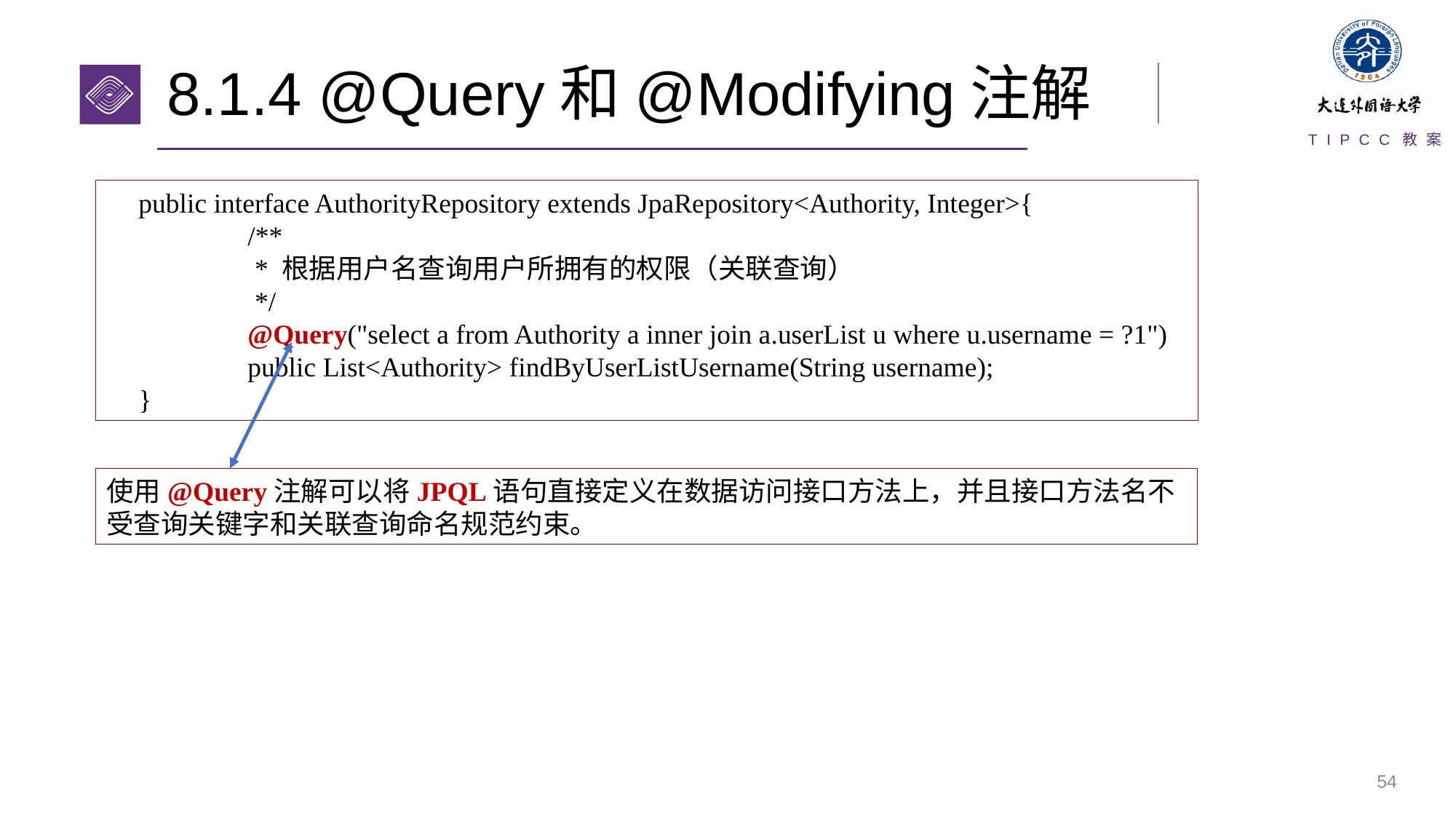

# 8.1.4 @Query和@Modifying注解
public interface AuthorityRepository extends JpaRepository<Authority, Integer>{
	/**
	 * 根据用户名查询用户所拥有的权限（关联查询）
	 */
	@Query("select a from Authority a inner join a.userList u where u.username = ?1")
	public List<Authority> findByUserListUsername(String username);
}
使用@Query注解可以将JPQL语句直接定义在数据访问接口方法上，并且接口方法名不受查询关键字和关联查询命名规范约束。
54